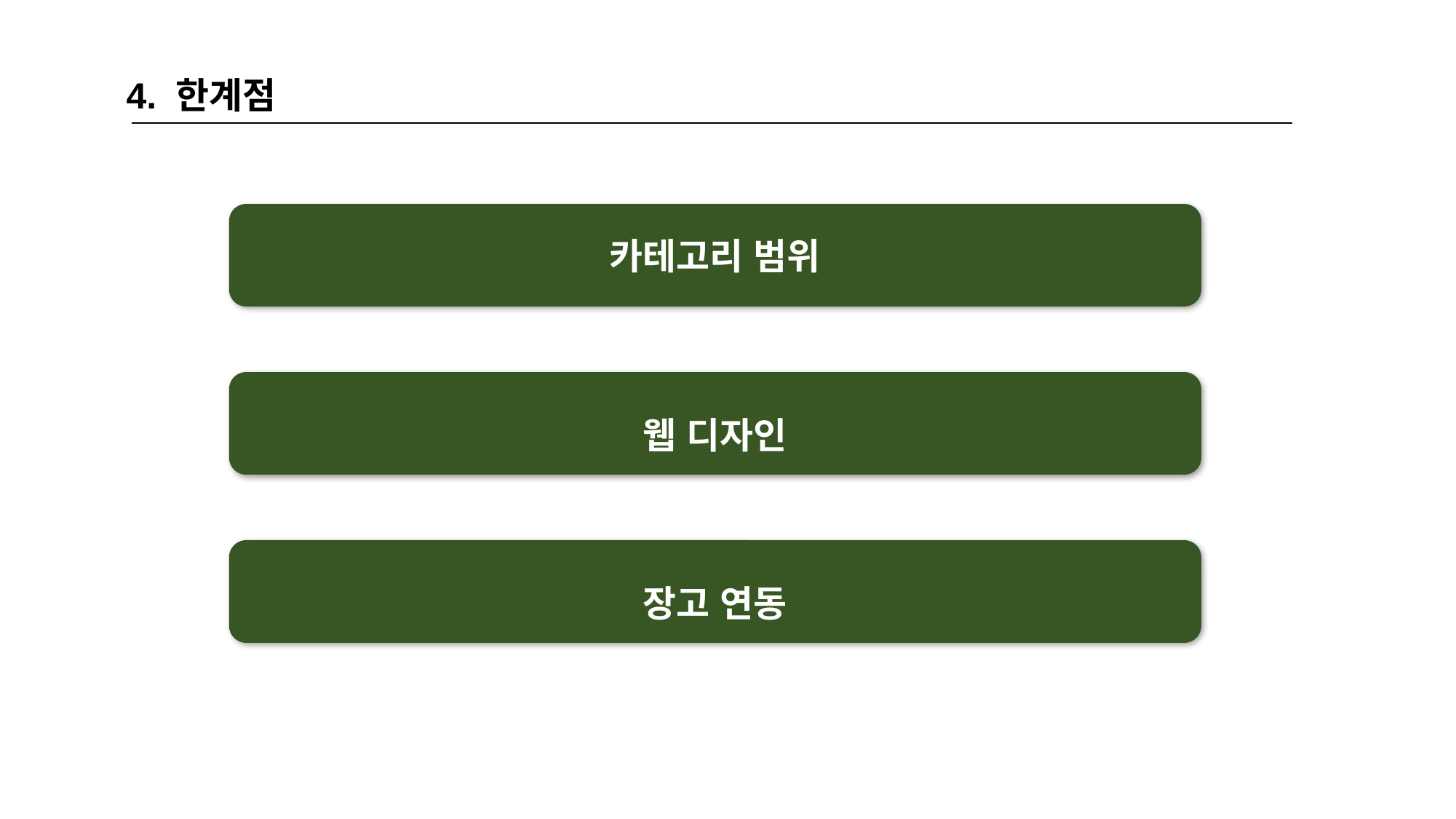

4. 한계점
카테고리 범위
웹 디자인
장고 연동